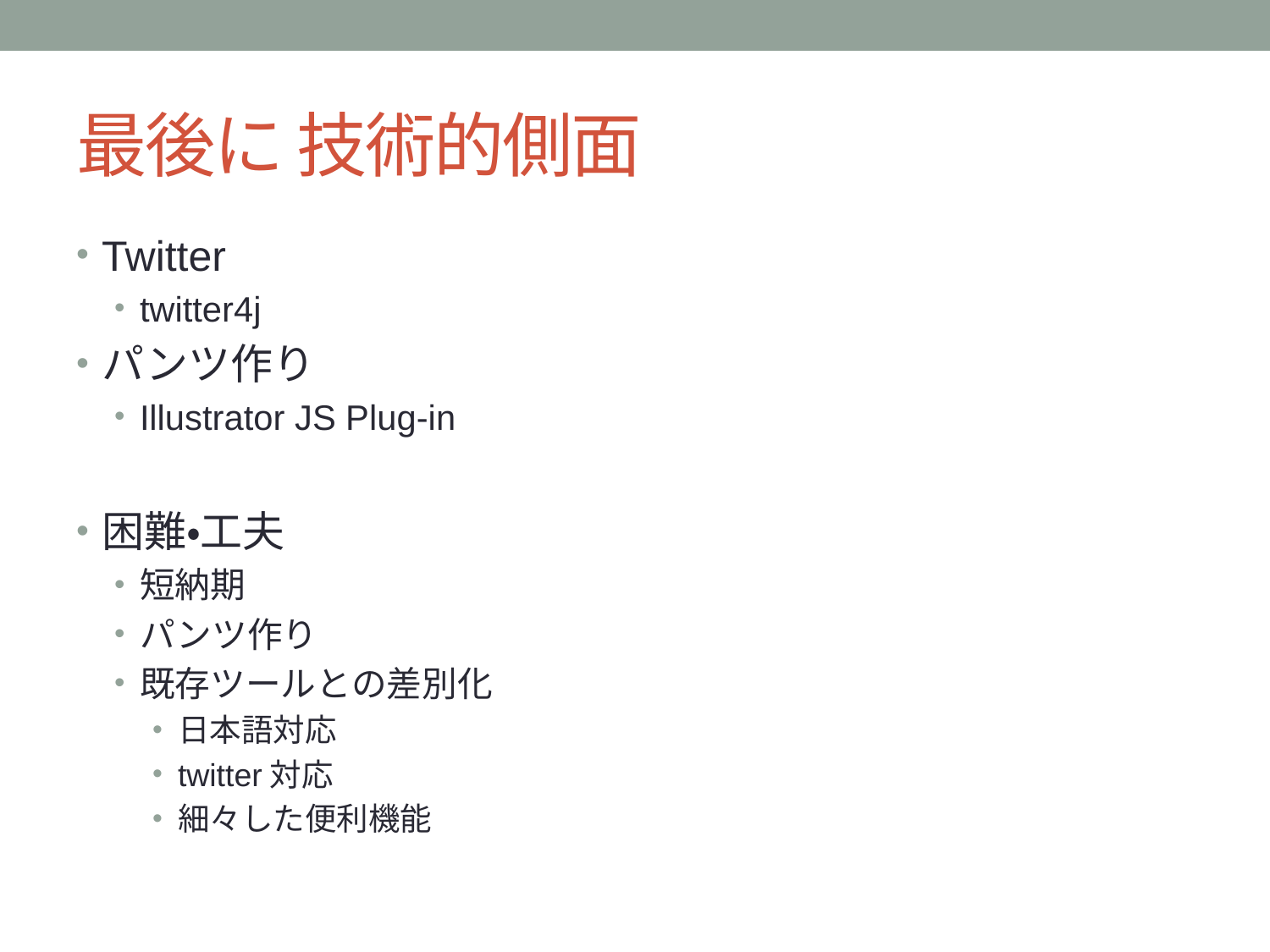

# 最後に 技術的側面
Twitter
twitter4j
パンツ作り
Illustrator JS Plug-in

困難・工夫
短納期
パンツ作り
既存ツールとの差別化
日本語対応
twitter対応
細々した便利機能